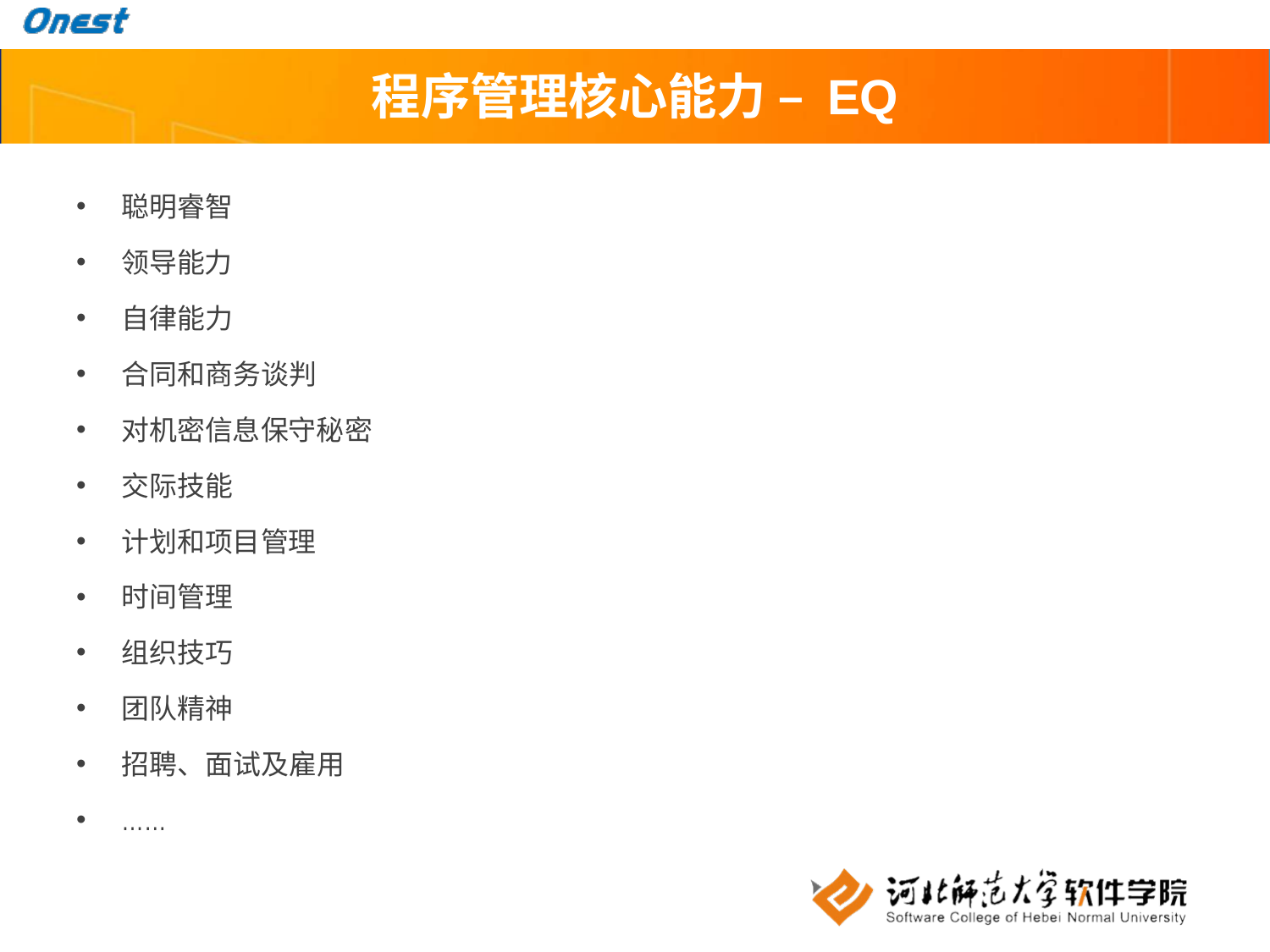

# 程序管理核心能力 – EQ
聪明睿智
领导能力
自律能力
合同和商务谈判
对机密信息保守秘密
交际技能
计划和项目管理
时间管理
组织技巧
团队精神
招聘、面试及雇用
……